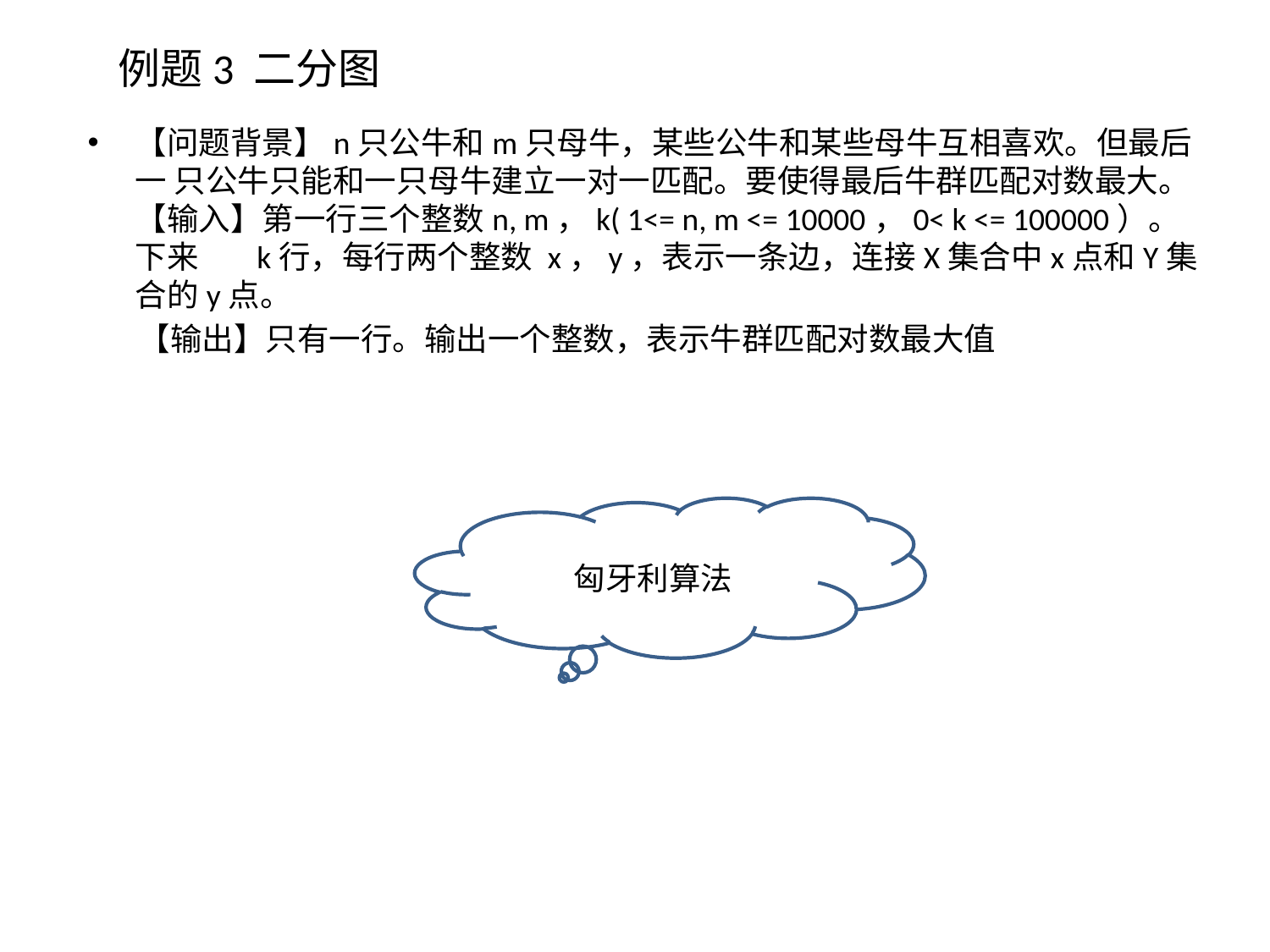

# 例题3 二分图
【问题背景】n只公牛和m只母牛，某些公牛和某些母牛互相喜欢。但最后一 只公牛只能和一只母牛建立一对一匹配。要使得最后牛群匹配对数最大。【输入】第一行三个整数n, m，k( 1<= n, m <= 10000，0< k <= 100000）。下来       k行，每行两个整数 x，y，表示一条边，连接X集合中x点和Y集合的y点。
      【输出】只有一行。输出一个整数，表示牛群匹配对数最大值

匈牙利算法